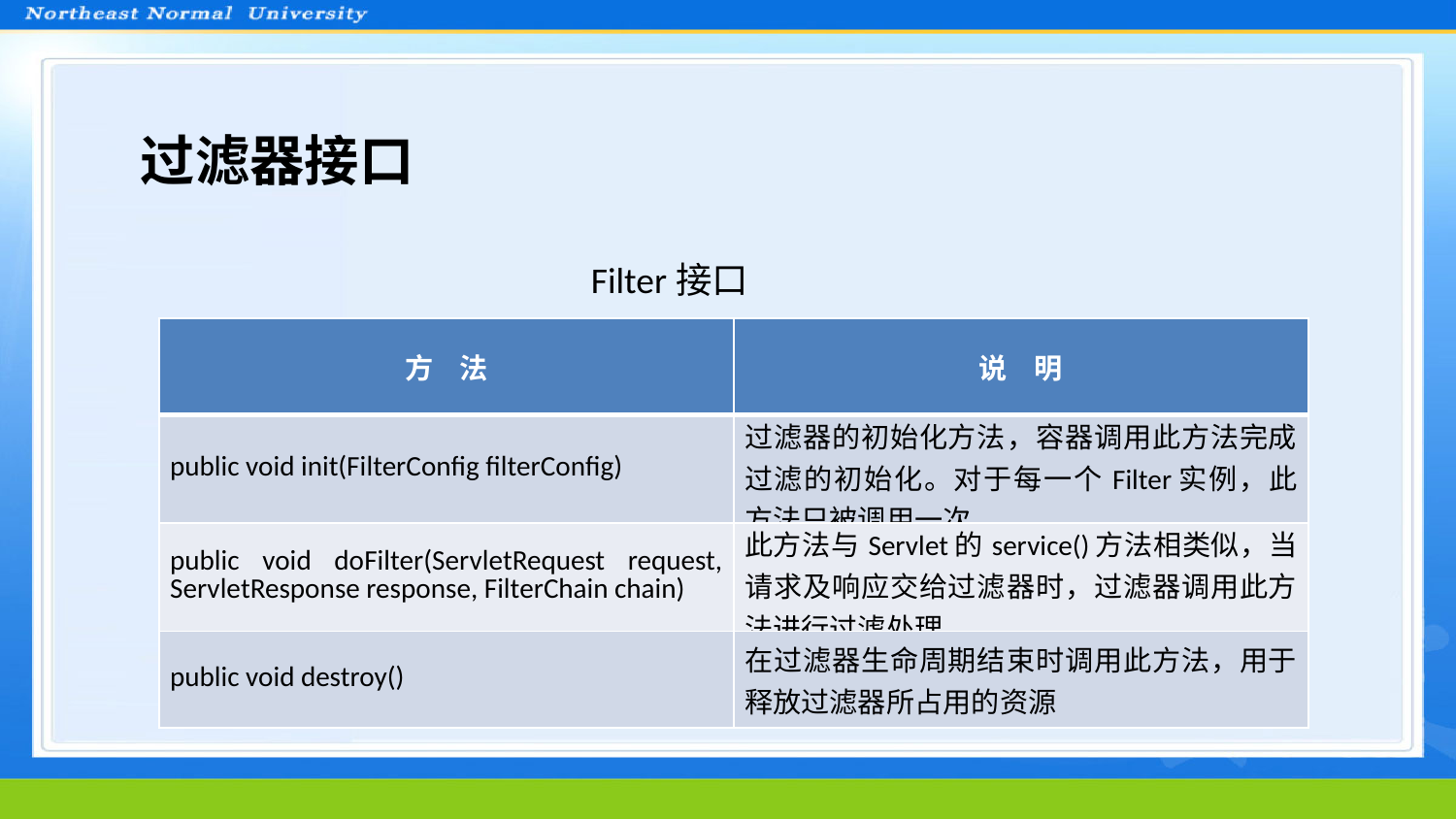

过滤器接口
Filter接口
| 方 法 | 说 明 |
| --- | --- |
| public void init(FilterConfig filterConfig) | 过滤器的初始化方法，容器调用此方法完成过滤的初始化。对于每一个Filter实例，此方法只被调用一次 |
| public void doFilter(ServletRequest request, ServletResponse response, FilterChain chain) | 此方法与Servlet的service()方法相类似，当请求及响应交给过滤器时，过滤器调用此方法进行过滤处理 |
| public void destroy() | 在过滤器生命周期结束时调用此方法，用于释放过滤器所占用的资源 |